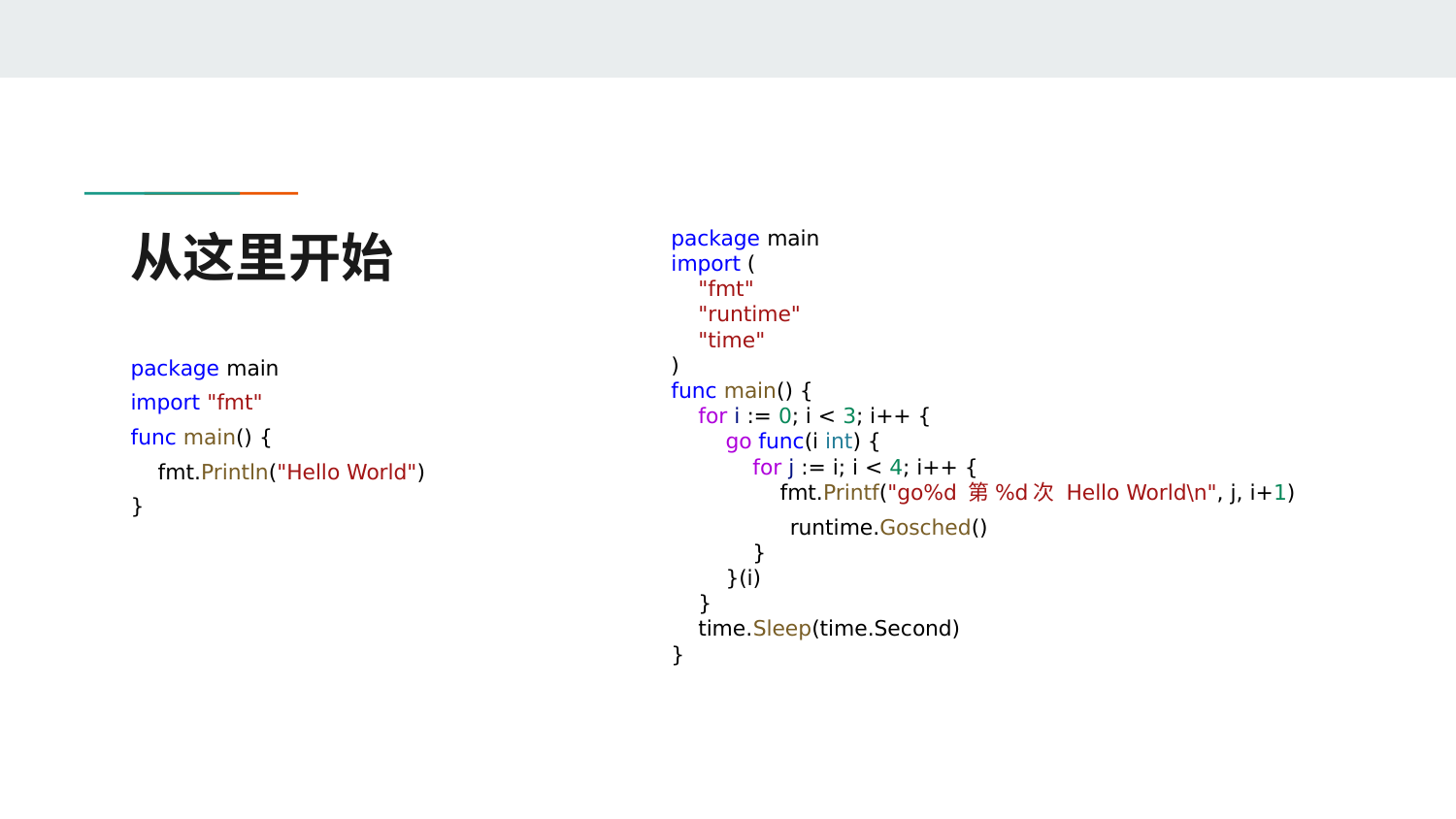

# 从这里开始
package main
import (
    "fmt"
    "runtime"
    "time"
)
func main() {
    for i := 0; i < 3; i++ {
        go func(i int) {
            for j := i; i < 4; i++ {
                fmt.Printf("go%d 第%d次 Hello World\n", j, i+1)
  runtime.Gosched()
            }
        }(i)
    }
    time.Sleep(time.Second)
}
package main
import "fmt"
func main() {
    fmt.Println("Hello World")
}